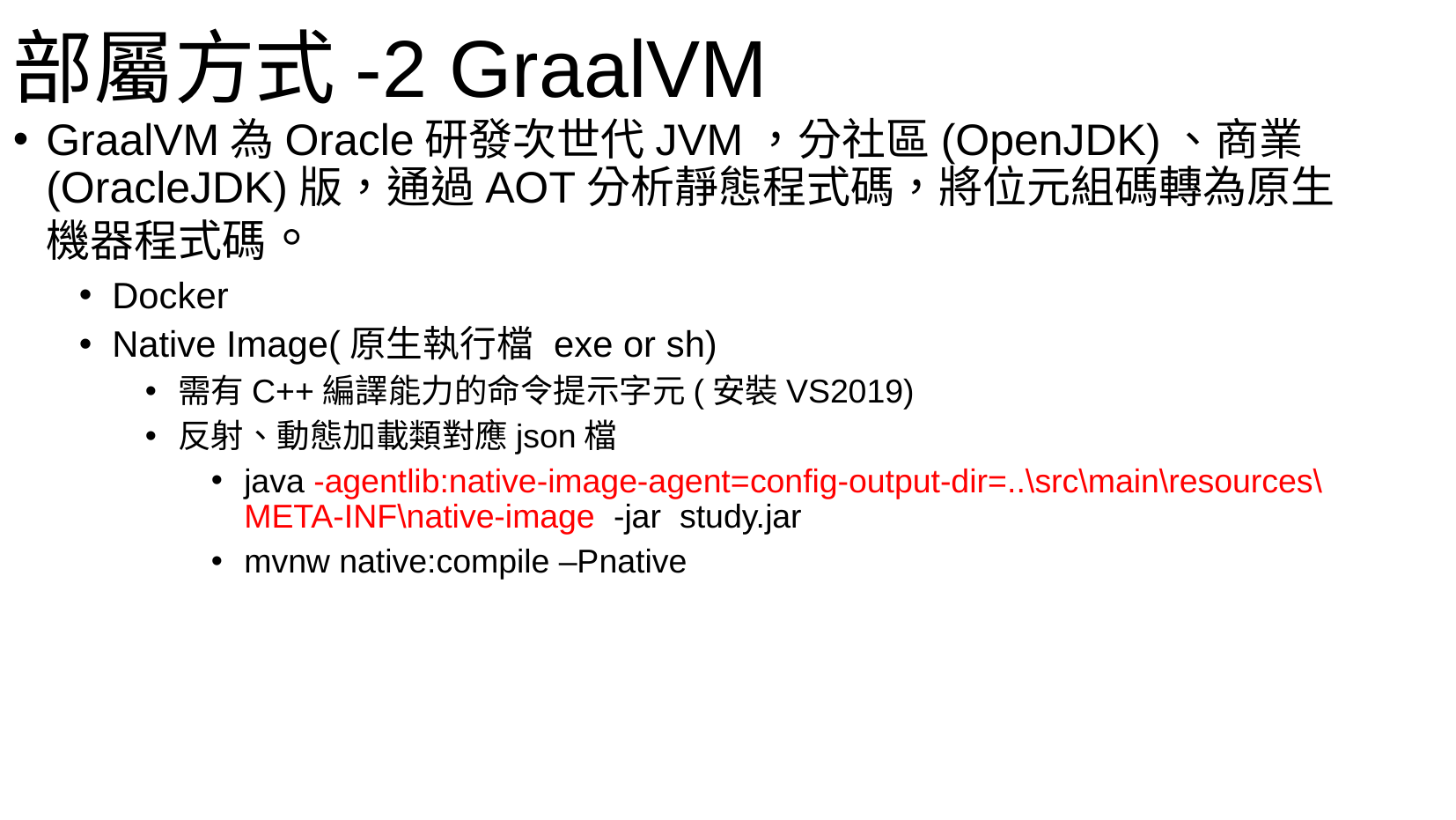

部屬方式-2 GraalVM
GraalVM為Oracle研發次世代JVM，分社區(OpenJDK)、商業(OracleJDK)版，通過AOT分析靜態程式碼，將位元組碼轉為原生機器程式碼。
Docker
Native Image(原生執行檔 exe or sh)
需有C++編譯能力的命令提示字元(安裝VS2019)
反射、動態加載類對應json檔
java -agentlib:native-image-agent=config-output-dir=..\src\main\resources\META-INF\native-image  -jar  study.jar
mvnw native:compile –Pnative